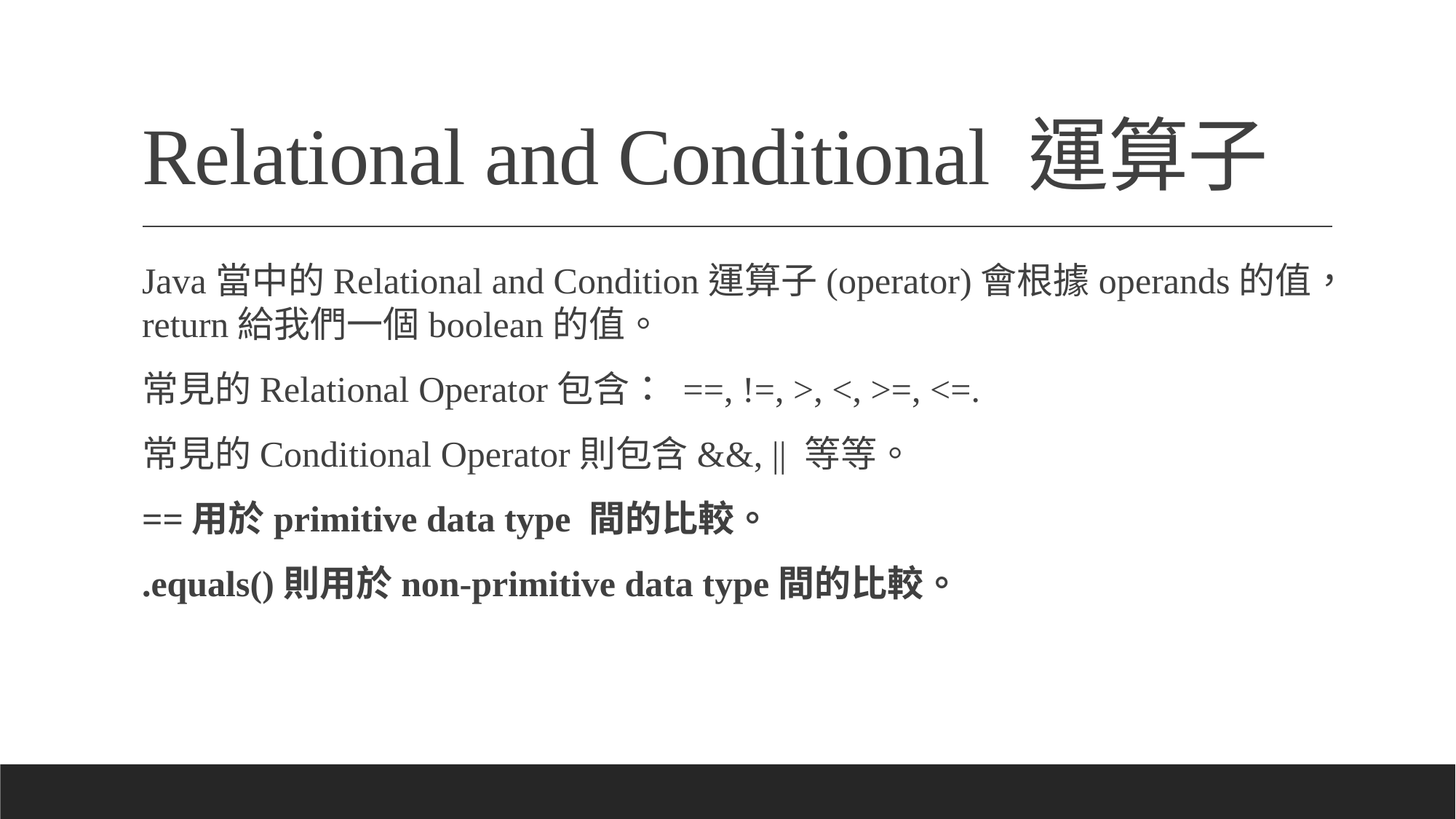

# Relational and Conditional 運算子
Java當中的Relational and Condition運算子(operator)會根據operands的值，return給我們一個boolean的值。
常見的Relational Operator包含： ==, !=, >, <, >=, <=.
常見的Conditional Operator則包含&&, || 等等。
==用於primitive data type 間的比較。
.equals()則用於non-primitive data type間的比較。